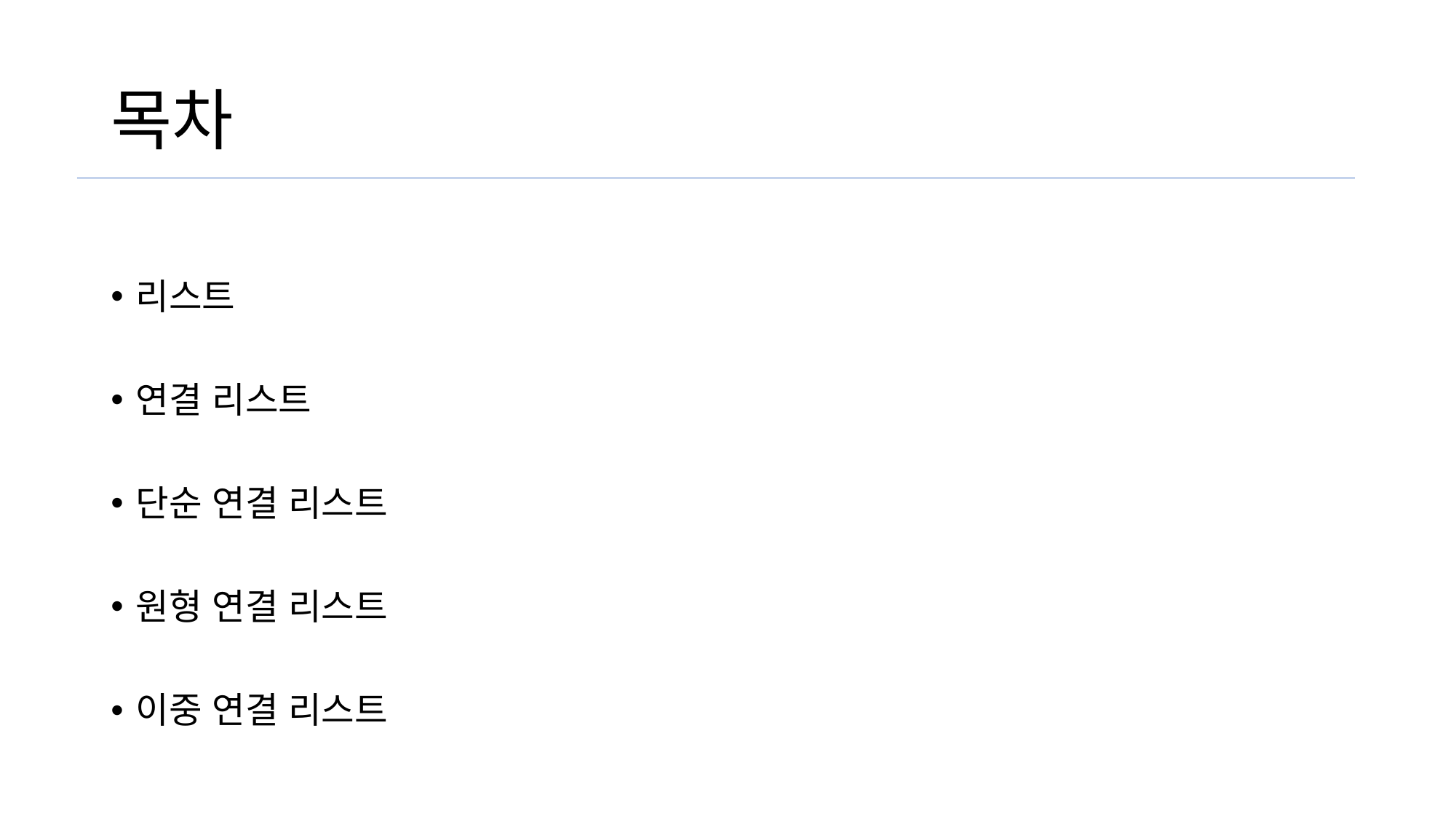

# 목차
리스트

연결 리스트

단순 연결 리스트

원형 연결 리스트

이중 연결 리스트